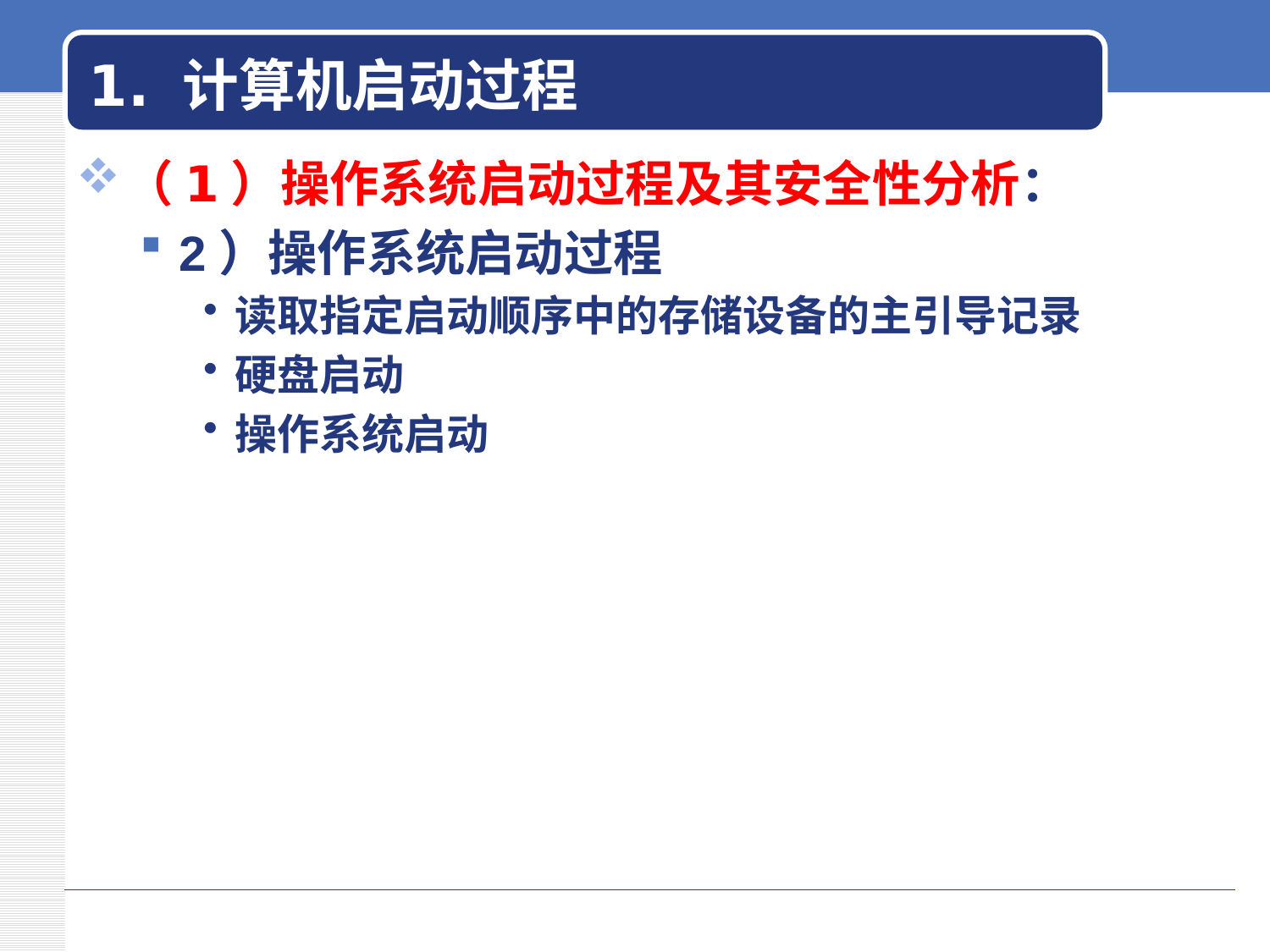

# 1. 计算机启动过程
（1）操作系统启动过程及其安全性分析：
2）操作系统启动过程
读取指定启动顺序中的存储设备的主引导记录
硬盘启动
操作系统启动